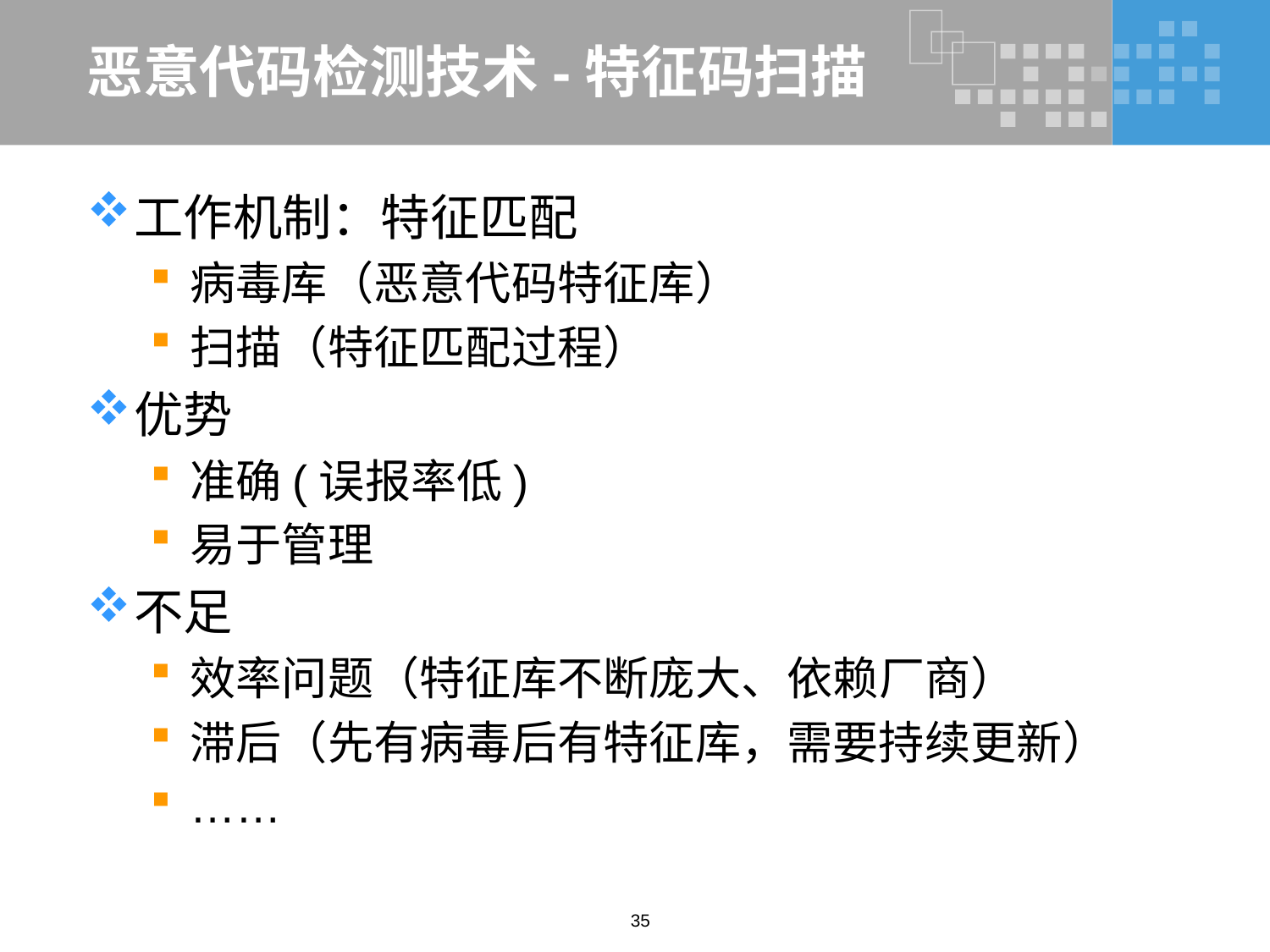

# 恶意代码检测技术-特征码扫描
工作机制：特征匹配
病毒库（恶意代码特征库）
扫描（特征匹配过程）
优势
准确(误报率低)
易于管理
不足
效率问题（特征库不断庞大、依赖厂商）
滞后（先有病毒后有特征库，需要持续更新）
……

35